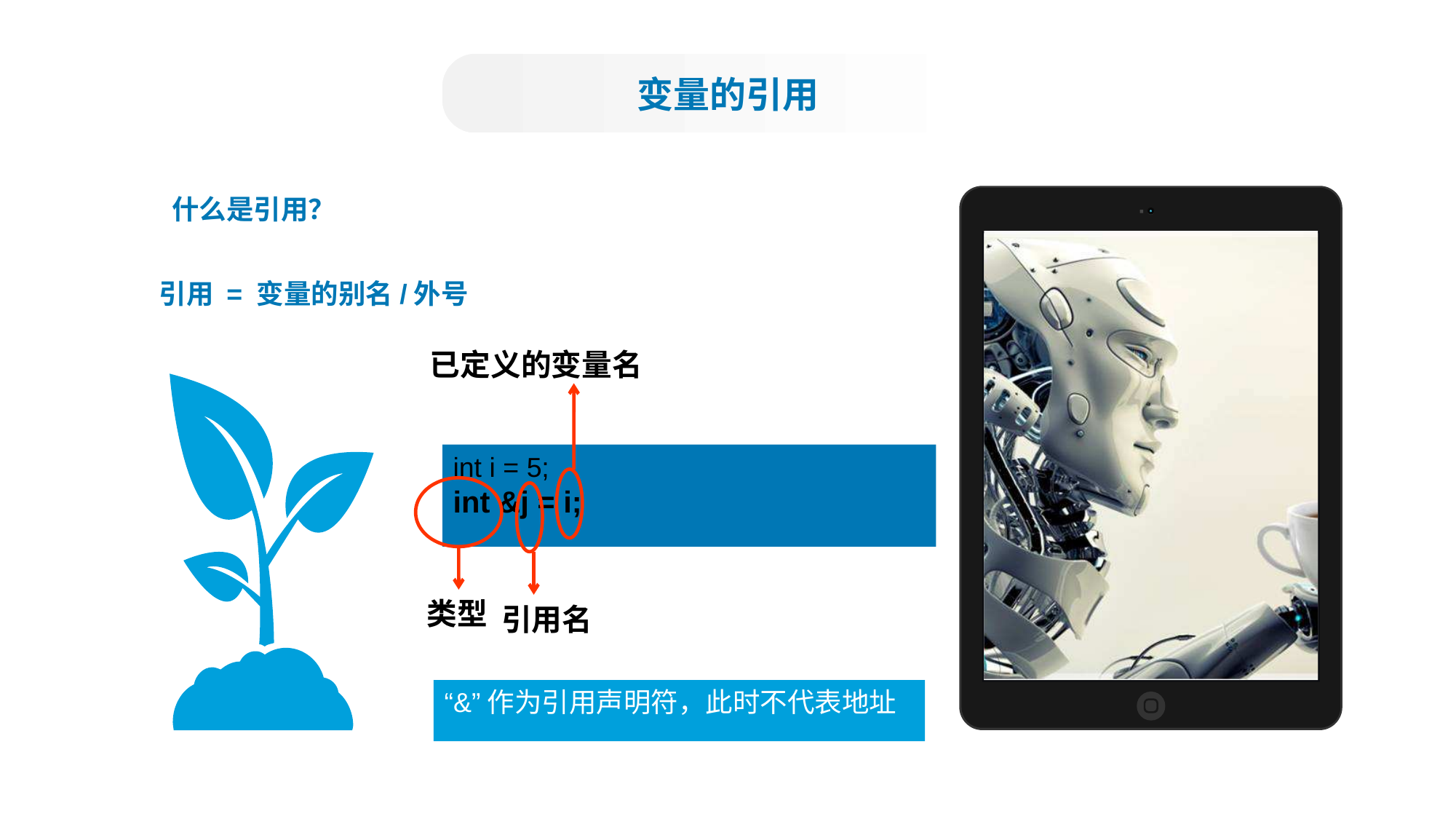

变量的引用

 什么是引用？

引用 = 变量的别名/外号
已定义的变量名

int i = 5;
int &j = i;

类型

引用名

“&”作为引用声明符，此时不代表地址